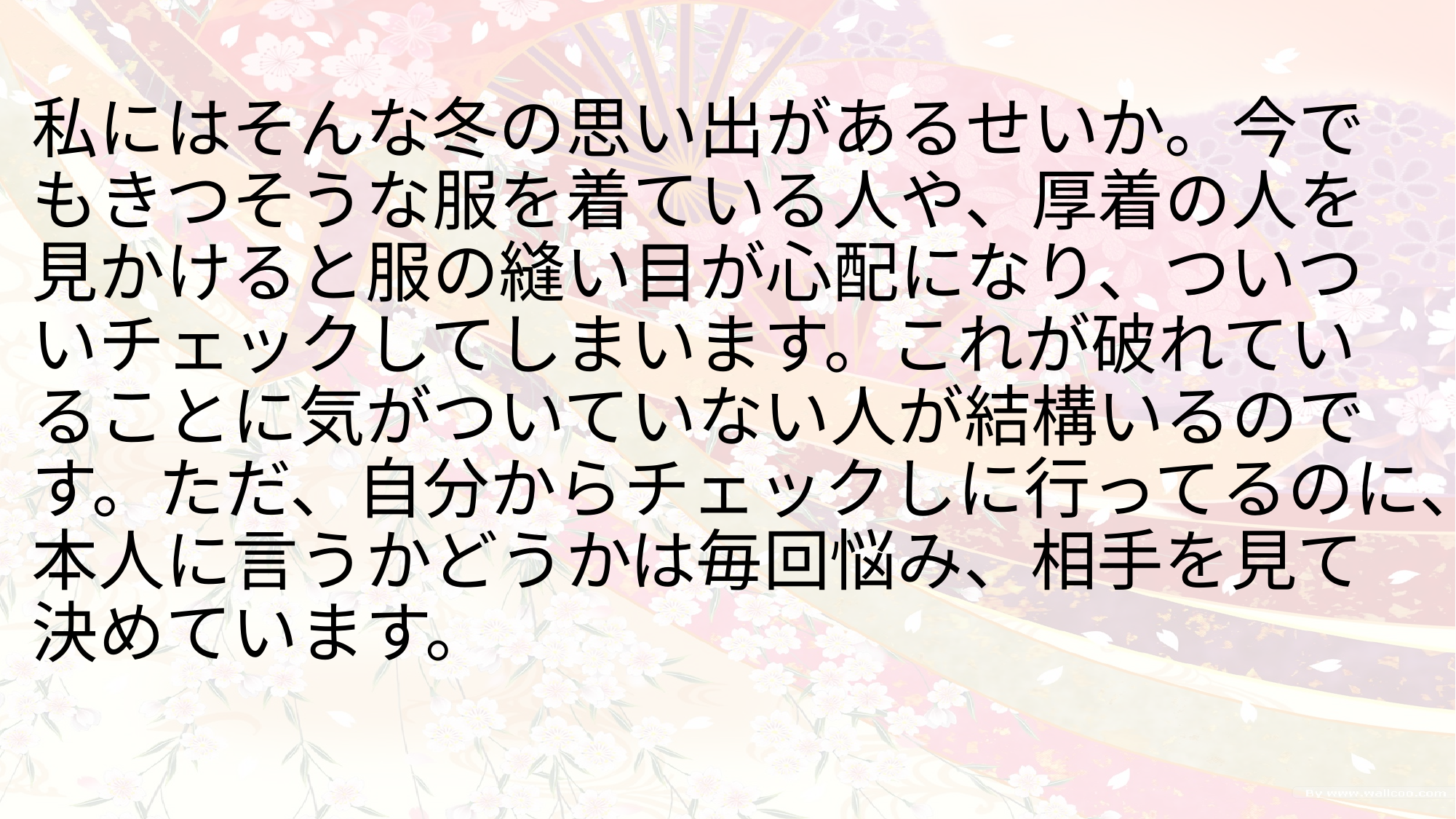

私にはそんな冬の思い出があるせいか。今でもきつそうな服を着ている人や、厚着の人を見かけると服の縫い目が心配になり、ついついチェックしてしまいます。これが破れていることに気がついていない人が結構いるのです。ただ、自分からチェックしに行ってるのに、本人に言うかどうかは毎回悩み、相手を見て決めています。